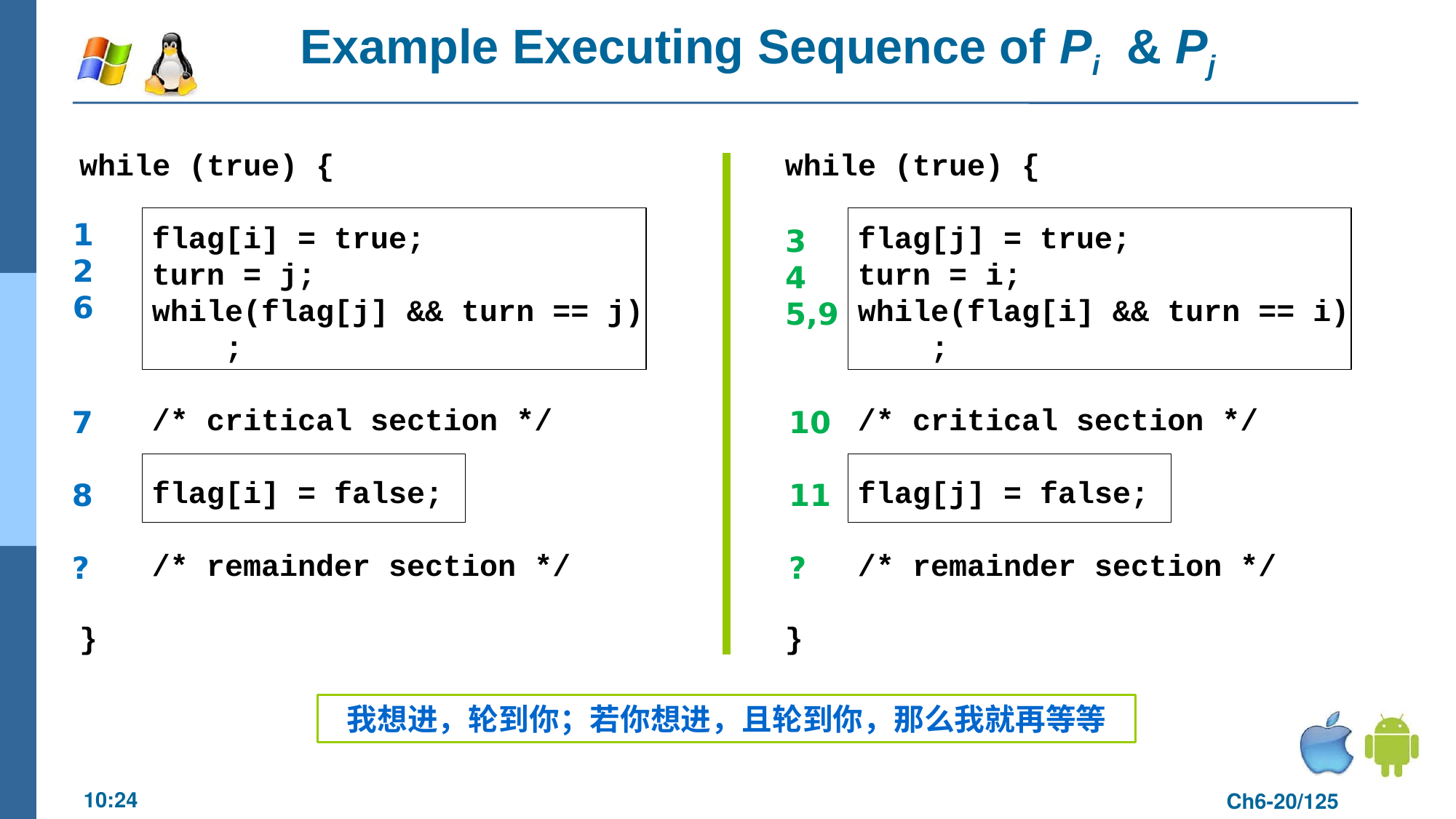

# Example Executing Sequence of Pi  & Pj
while (true) {

    flag[i] = true;
    turn = j;
    while(flag[j] && turn == j)
        ;

    /* critical section */

    flag[i] = false;

    /* remainder section */

}
while (true) {

    flag[j] = true;
    turn = i;
    while(flag[i] && turn == i)
        ;

    /* critical section */

    flag[j] = false;

    /* remainder section */

}

1
2
6
3
4
5,9
7

8

?
10

11

?

我想进，轮到你；若你想进，且轮到你，那么我就再等等